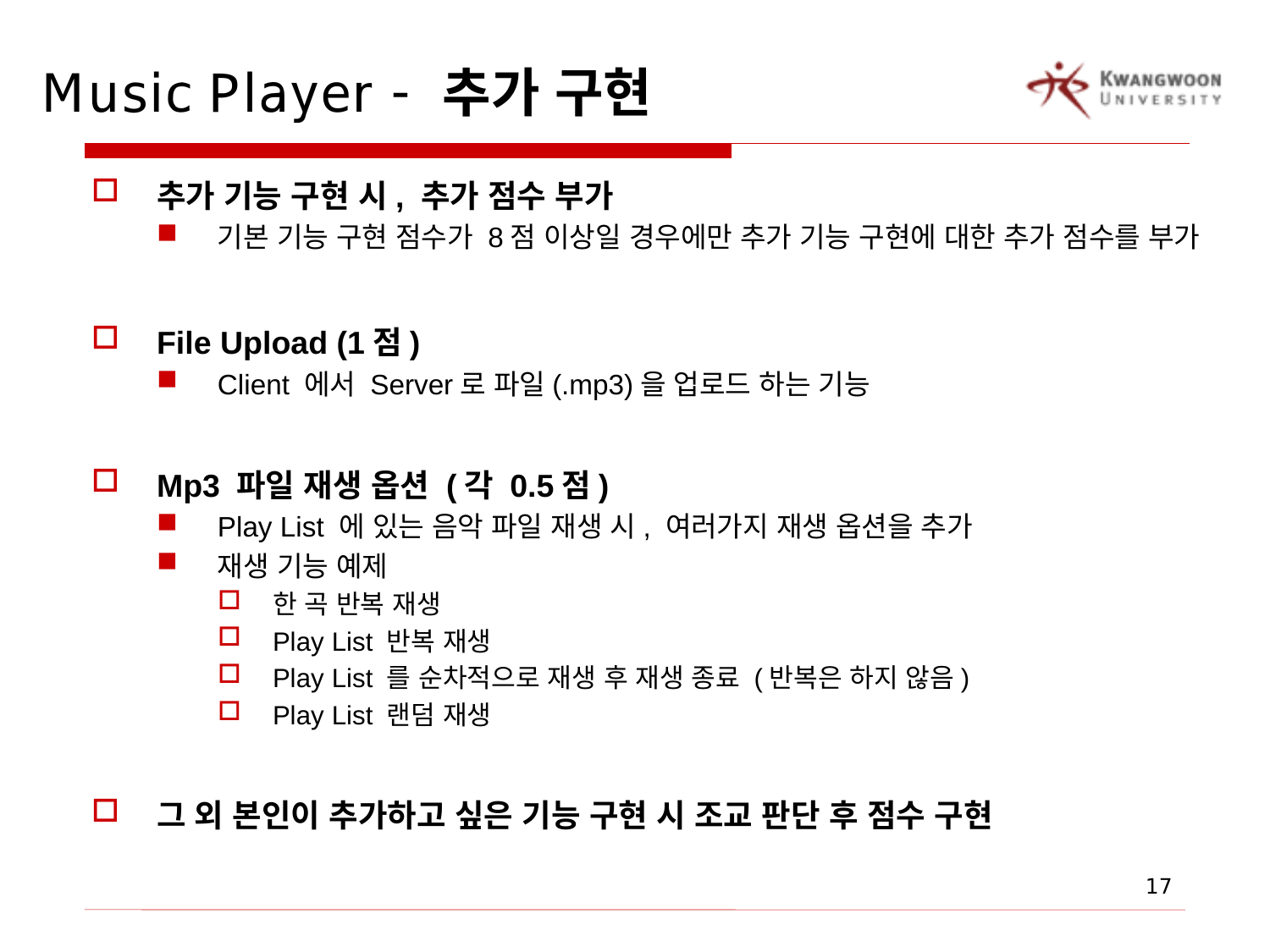

# Music Player - 추가 구현
추가 기능 구현 시, 추가 점수 부가
기본 기능 구현 점수가 8점 이상일 경우에만 추가 기능 구현에 대한 추가 점수를 부가

File Upload (1점)
Client 에서 Server로 파일(.mp3)을 업로드 하는 기능

Mp3 파일 재생 옵션 (각 0.5점)
Play List 에 있는 음악 파일 재생 시, 여러가지 재생 옵션을 추가
재생 기능 예제
한 곡 반복 재생
Play List 반복 재생
Play List 를 순차적으로 재생 후 재생 종료 (반복은 하지 않음)
Play List 랜덤 재생

그 외 본인이 추가하고 싶은 기능 구현 시 조교 판단 후 점수 구현

17